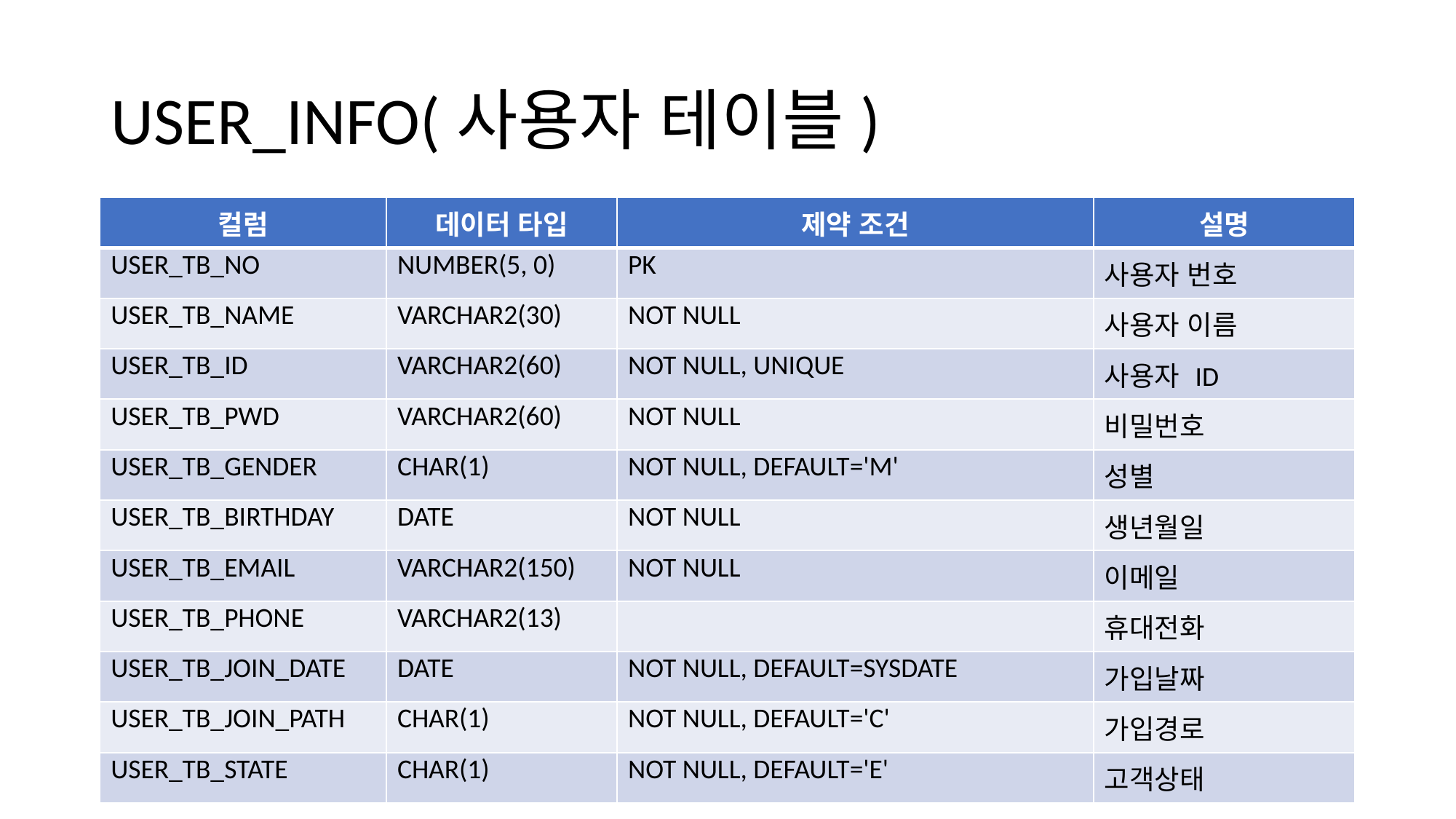

# USER_INFO(사용자 테이블)
| 컬럼 | 데이터 타입 | 제약 조건 | 설명 |
| --- | --- | --- | --- |
| USER\_TB\_NO | NUMBER(5, 0) | PK | 사용자 번호 |
| USER\_TB\_NAME | VARCHAR2(30) | NOT NULL | 사용자 이름 |
| USER\_TB\_ID | VARCHAR2(60) | NOT NULL, UNIQUE | 사용자 ID |
| USER\_TB\_PWD | VARCHAR2(60) | NOT NULL | 비밀번호 |
| USER\_TB\_GENDER | CHAR(1) | NOT NULL, DEFAULT='M' | 성별 |
| USER\_TB\_BIRTHDAY | DATE | NOT NULL | 생년월일 |
| USER\_TB\_EMAIL | VARCHAR2(150) | NOT NULL | 이메일 |
| USER\_TB\_PHONE | VARCHAR2(13) |  | 휴대전화 |
| USER\_TB\_JOIN\_DATE | DATE | NOT NULL, DEFAULT=SYSDATE | 가입날짜 |
| USER\_TB\_JOIN\_PATH | CHAR(1) | NOT NULL, DEFAULT='C' | 가입경로 |
| USER\_TB\_STATE | CHAR(1) | NOT NULL, DEFAULT='E' | 고객상태 |